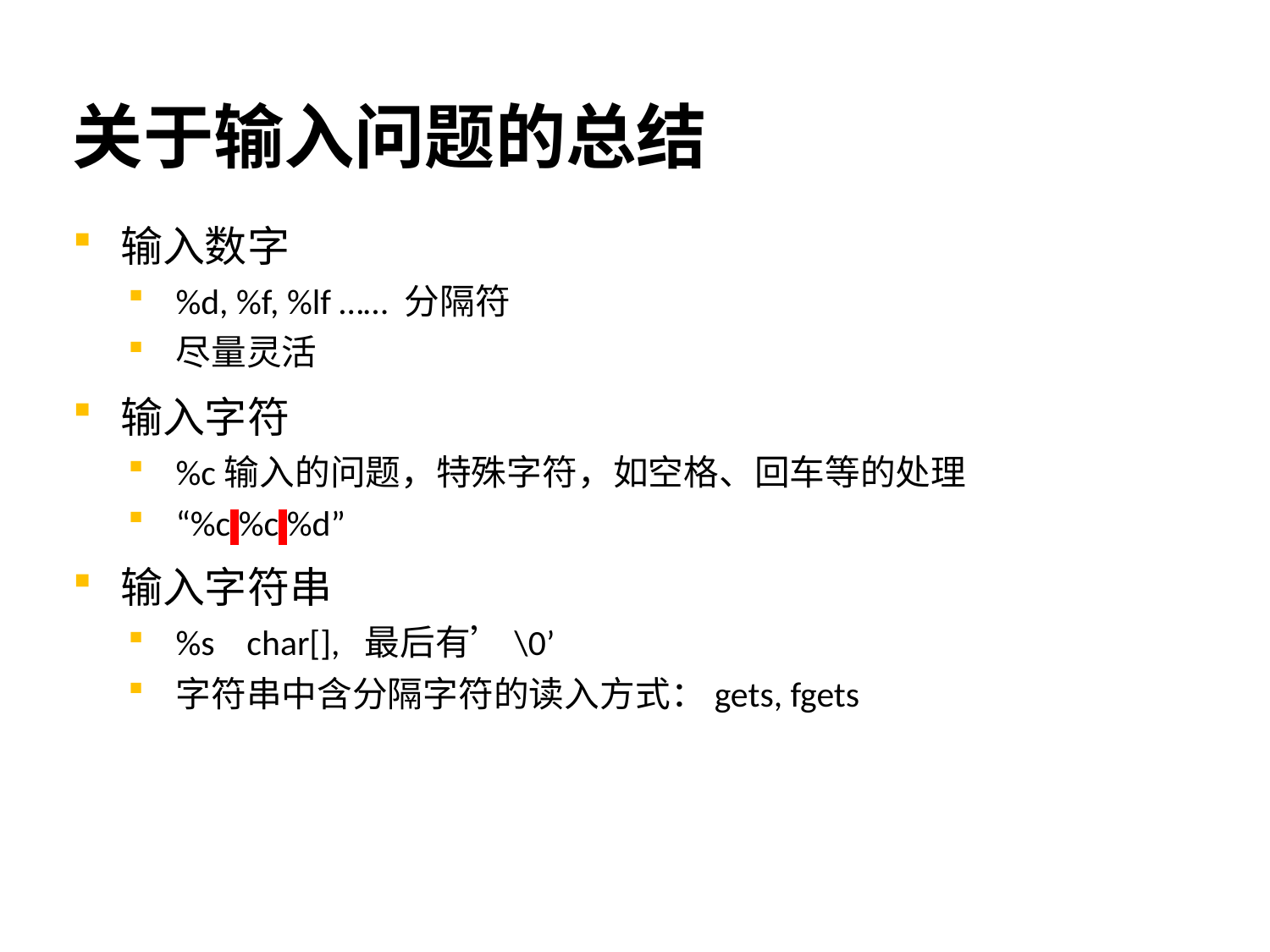

# 关于输入问题的总结
输入数字
%d, %f, %lf …… 分隔符
尽量灵活
输入字符
%c输入的问题，特殊字符，如空格、回车等的处理
“%c %c %d”
输入字符串
%s    char[],  最后有’\0’
字符串中含分隔字符的读入方式：gets, fgets